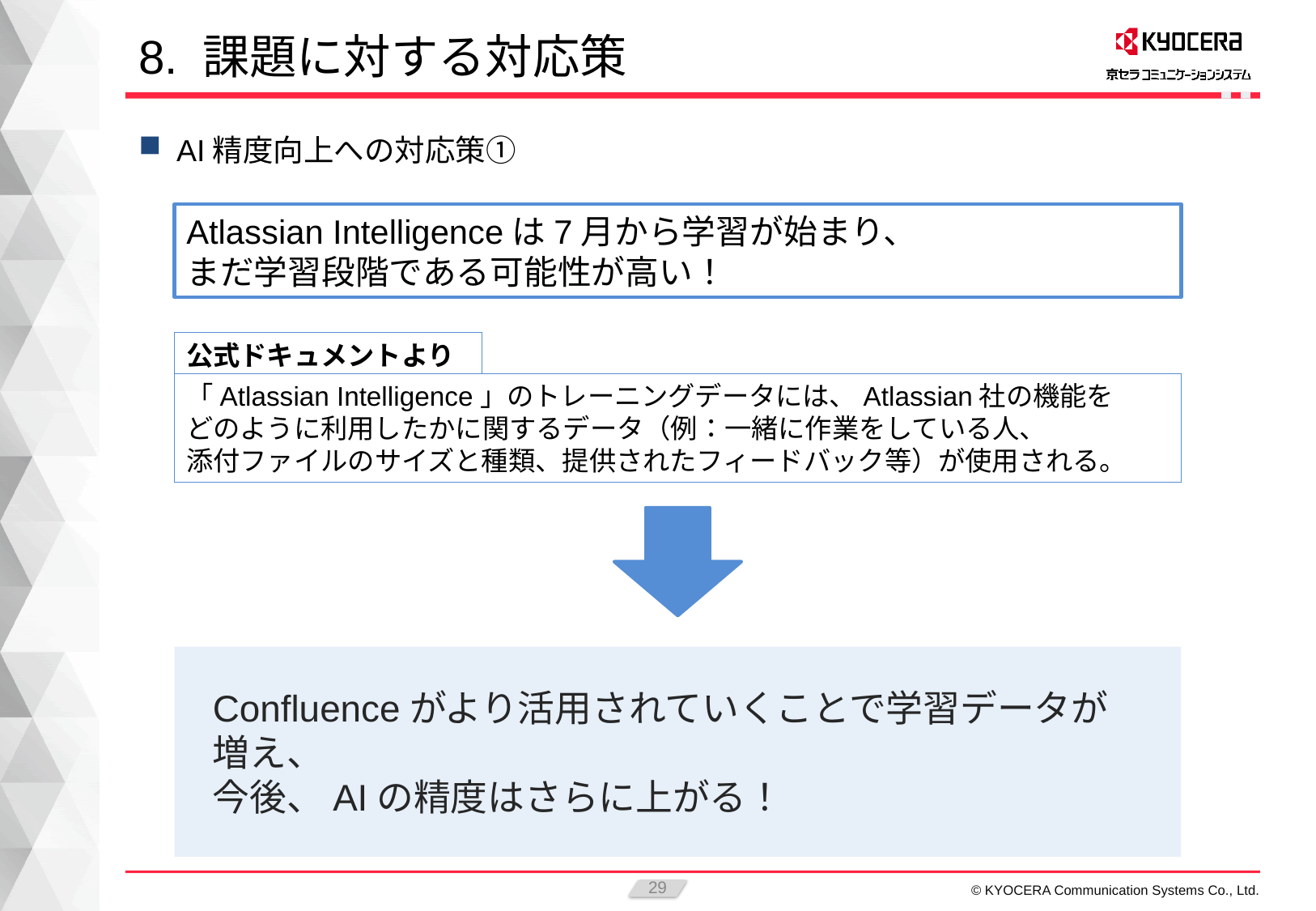

# 8. 課題に対する対応策
AI精度向上への対応策①
Atlassian Intelligenceは7月から学習が始まり、
まだ学習段階である可能性が高い！
公式ドキュメントより
「Atlassian Intelligence」のトレーニングデータには、Atlassian社の機能を
どのように利用したかに関するデータ（例：一緒に作業をしている人、
添付ファイルのサイズと種類、提供されたフィードバック等）が使用される。

Confluenceがより活用されていくことで学習データが増え、
今後、AIの精度はさらに上がる！
29